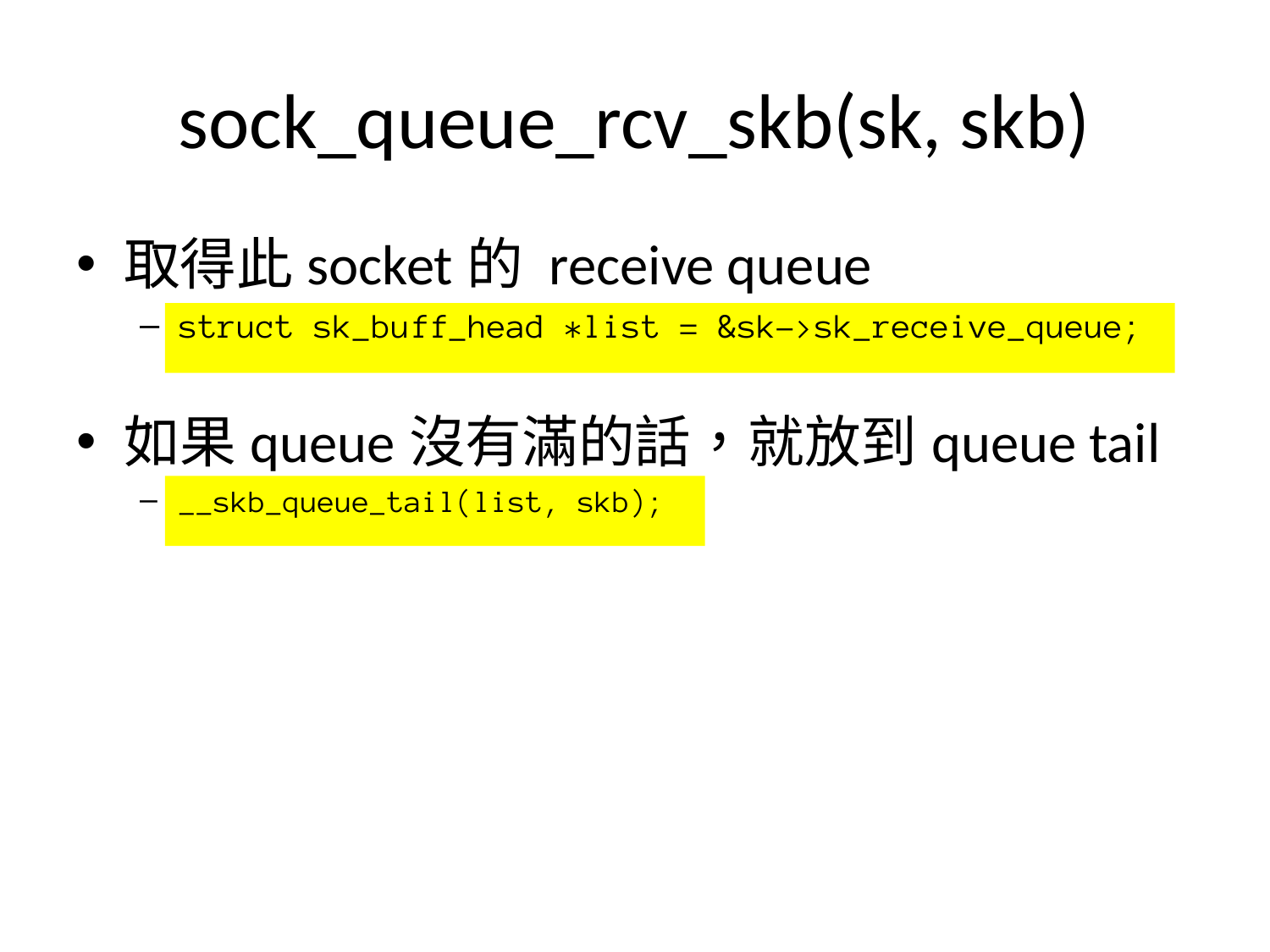

# sock_queue_rcv_skb(sk, skb)
取得此socket的 receive queue
struct sk_buff_head *list = &sk->sk_receive_queue;

如果queue沒有滿的話，就放到queue tail
__skb_queue_tail(list, skb);